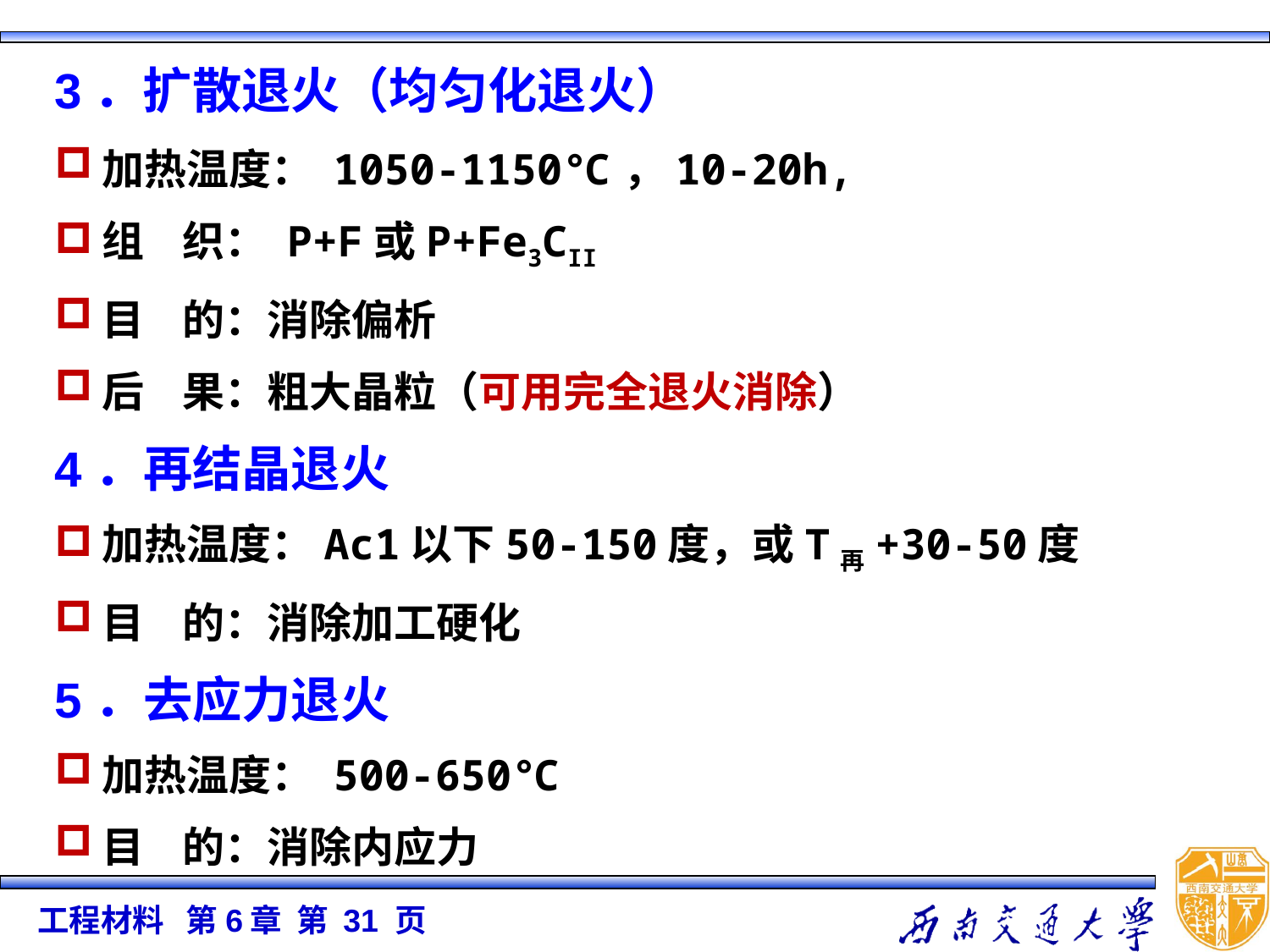

# 3．扩散退火（均匀化退火）
加热温度： 1050-1150℃，10-20h,
组    织： P+F或P+Fe3CII
目    的：消除偏析
后    果：粗大晶粒（可用完全退火消除）
4．再结晶退火
加热温度：Ac1以下50-150度，或T再+30-50度
目    的：消除加工硬化
5．去应力退火
加热温度： 500-650℃
目    的：消除内应力